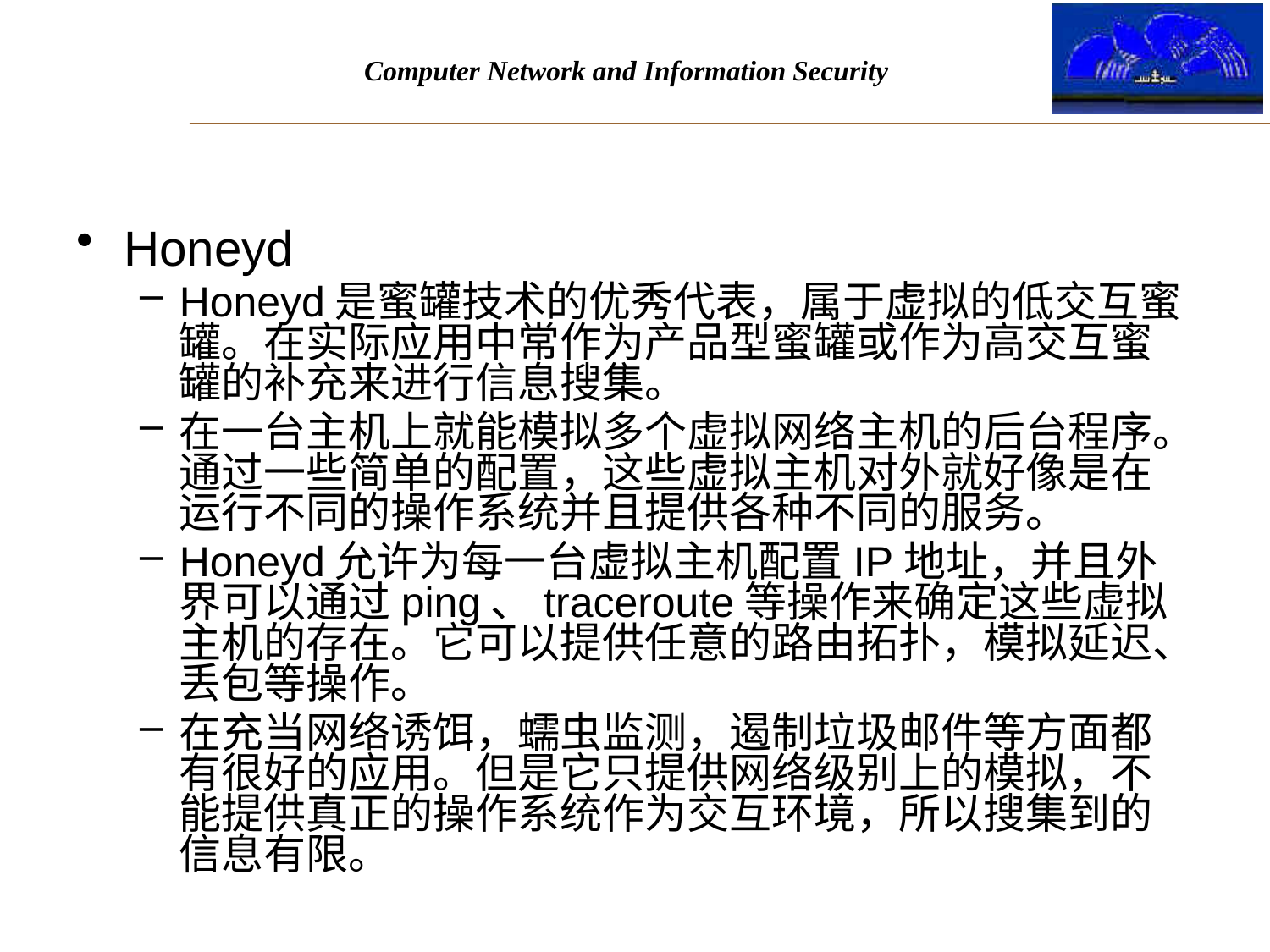

#
Honeyd
Honeyd是蜜罐技术的优秀代表，属于虚拟的低交互蜜罐。在实际应用中常作为产品型蜜罐或作为高交互蜜罐的补充来进行信息搜集。
在一台主机上就能模拟多个虚拟网络主机的后台程序。通过一些简单的配置，这些虚拟主机对外就好像是在运行不同的操作系统并且提供各种不同的服务。
Honeyd允许为每一台虚拟主机配置IP地址，并且外界可以通过ping、traceroute等操作来确定这些虚拟主机的存在。它可以提供任意的路由拓扑，模拟延迟、丢包等操作。
在充当网络诱饵，蠕虫监测，遏制垃圾邮件等方面都有很好的应用。但是它只提供网络级别上的模拟，不能提供真正的操作系统作为交互环境，所以搜集到的信息有限。